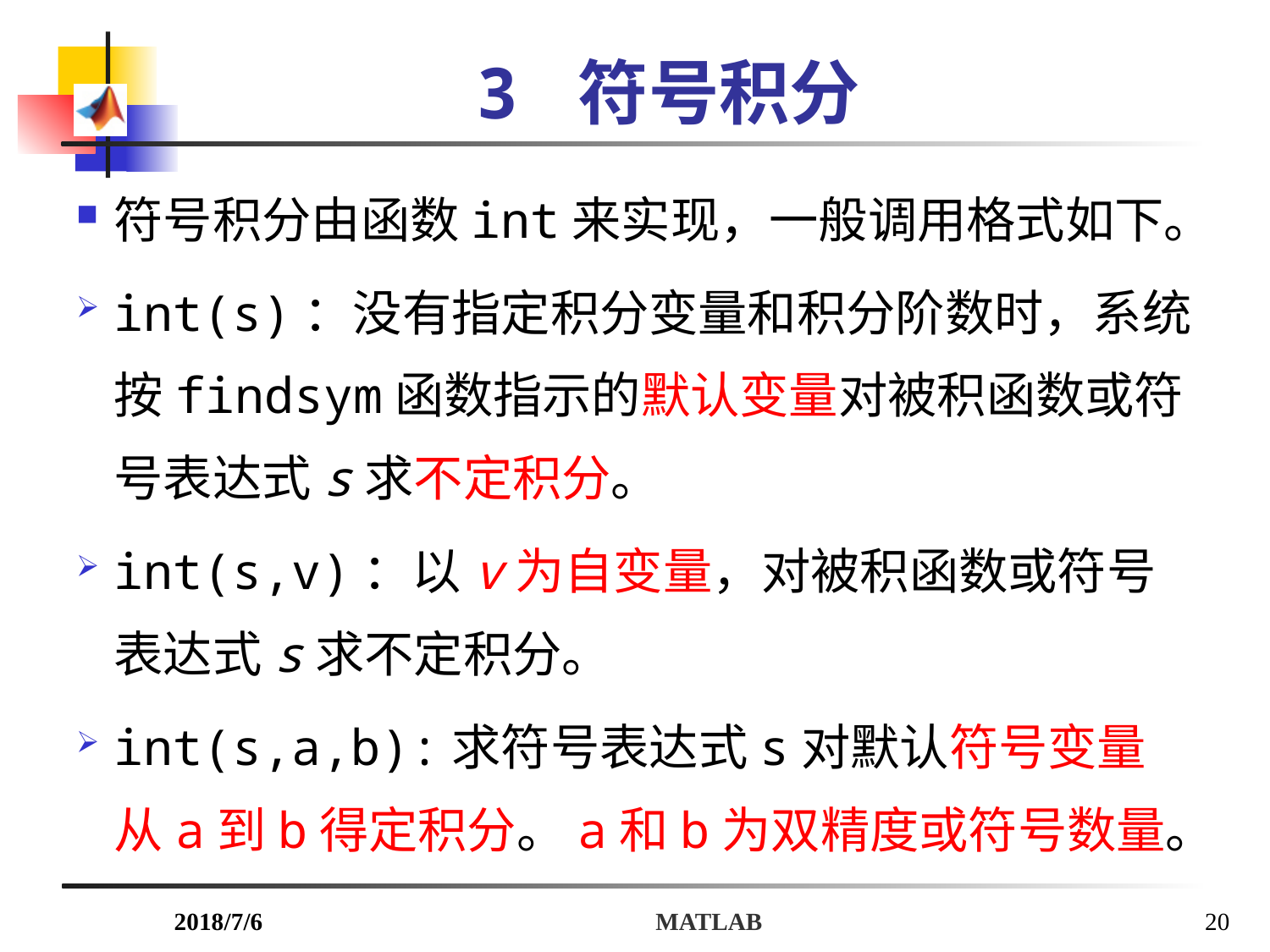

3 符号积分
符号积分由函数int来实现，一般调用格式如下。
int(s)：没有指定积分变量和积分阶数时，系统按findsym函数指示的默认变量对被积函数或符号表达式s求不定积分。
int(s,v)：以v为自变量，对被积函数或符号表达式s求不定积分。
int(s,a,b):求符号表达式s对默认符号变量从a到b得定积分。a和b为双精度或符号数量。
2018/7/6
MATLAB
20